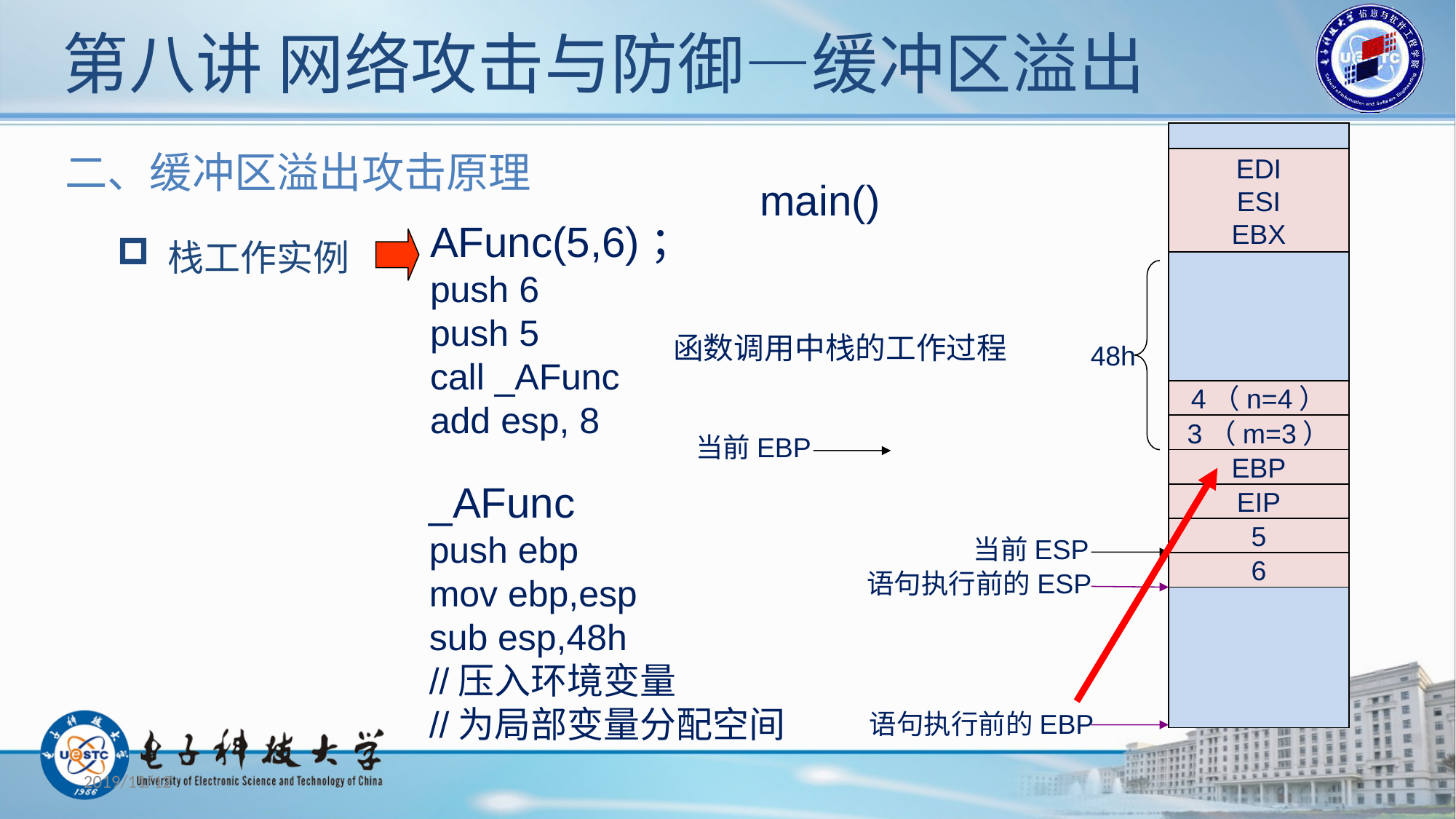

# 第八讲 网络攻击与防御—缓冲区溢出

二、缓冲区溢出攻击原理
EDI
ESI
EBX
main()
AFunc(5,6)；
push 6
push 5
call _AFunc
add esp, 8
 栈工作实例

48h
函数调用中栈的工作过程
4（n=4）
3（m=3）
当前EBP

EBP

_AFunc
push ebp
mov ebp,esp
sub esp,48h
//压入环境变量
//为局部变量分配空间
EIP
5
当前ESP

6
语句执行前的ESP

语句执行前的EBP

2019/11/12